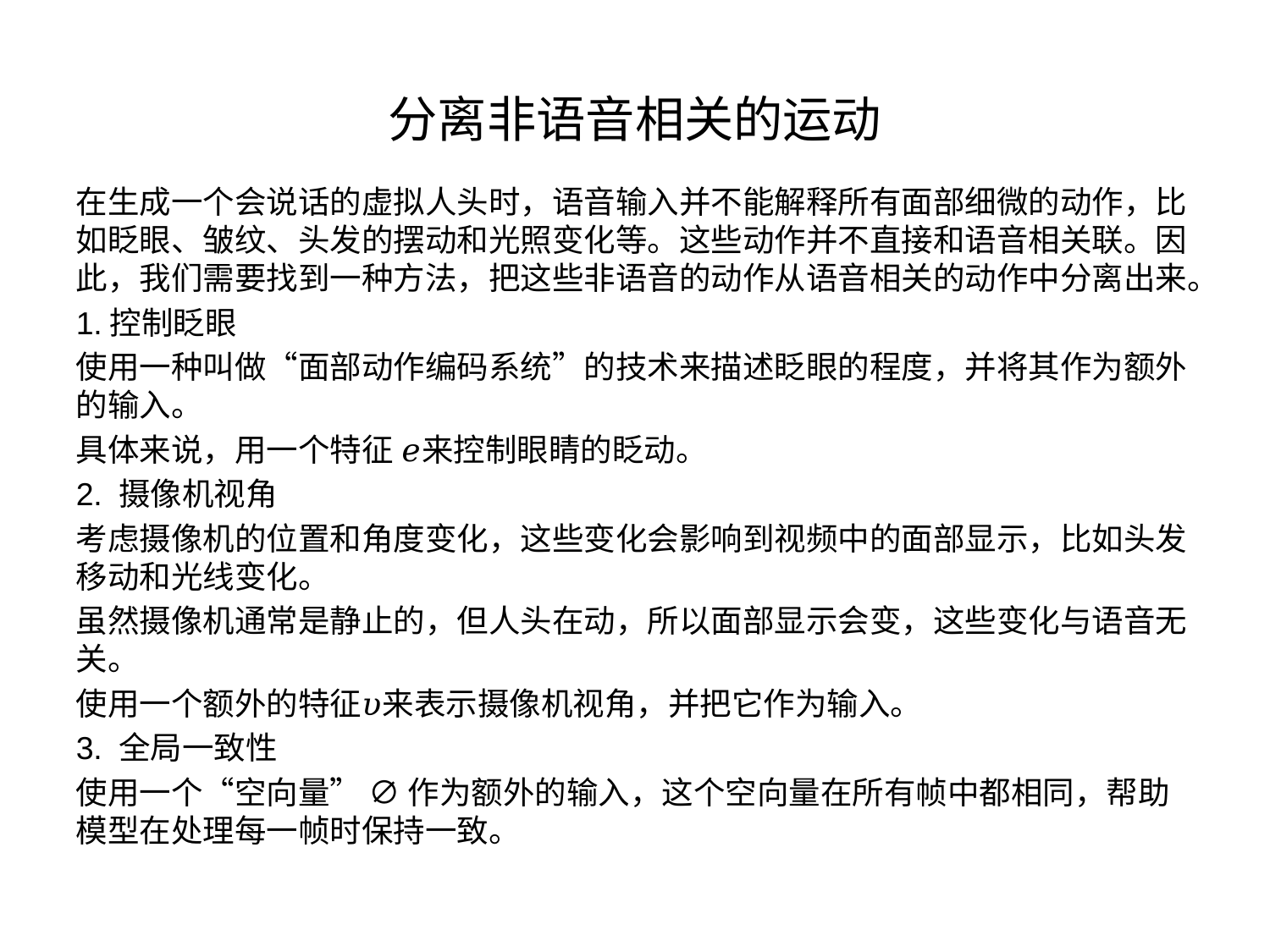

# 分离非语音相关的运动
在生成一个会说话的虚拟人头时，语音输入并不能解释所有面部细微的动作，比如眨眼、皱纹、头发的摆动和光照变化等。这些动作并不直接和语音相关联。因此，我们需要找到一种方法，把这些非语音的动作从语音相关的动作中分离出来。
1.控制眨眼
使用一种叫做“面部动作编码系统”的技术来描述眨眼的程度，并将其作为额外的输入。
具体来说，用一个特征 𝑒来控制眼睛的眨动。
2. 摄像机视角
考虑摄像机的位置和角度变化，这些变化会影响到视频中的面部显示，比如头发移动和光线变化。
虽然摄像机通常是静止的，但人头在动，所以面部显示会变，这些变化与语音无关。
使用一个额外的特征𝜐来表示摄像机视角，并把它作为输入。
3. 全局一致性
使用一个“空向量” ∅ 作为额外的输入，这个空向量在所有帧中都相同，帮助模型在处理每一帧时保持一致。